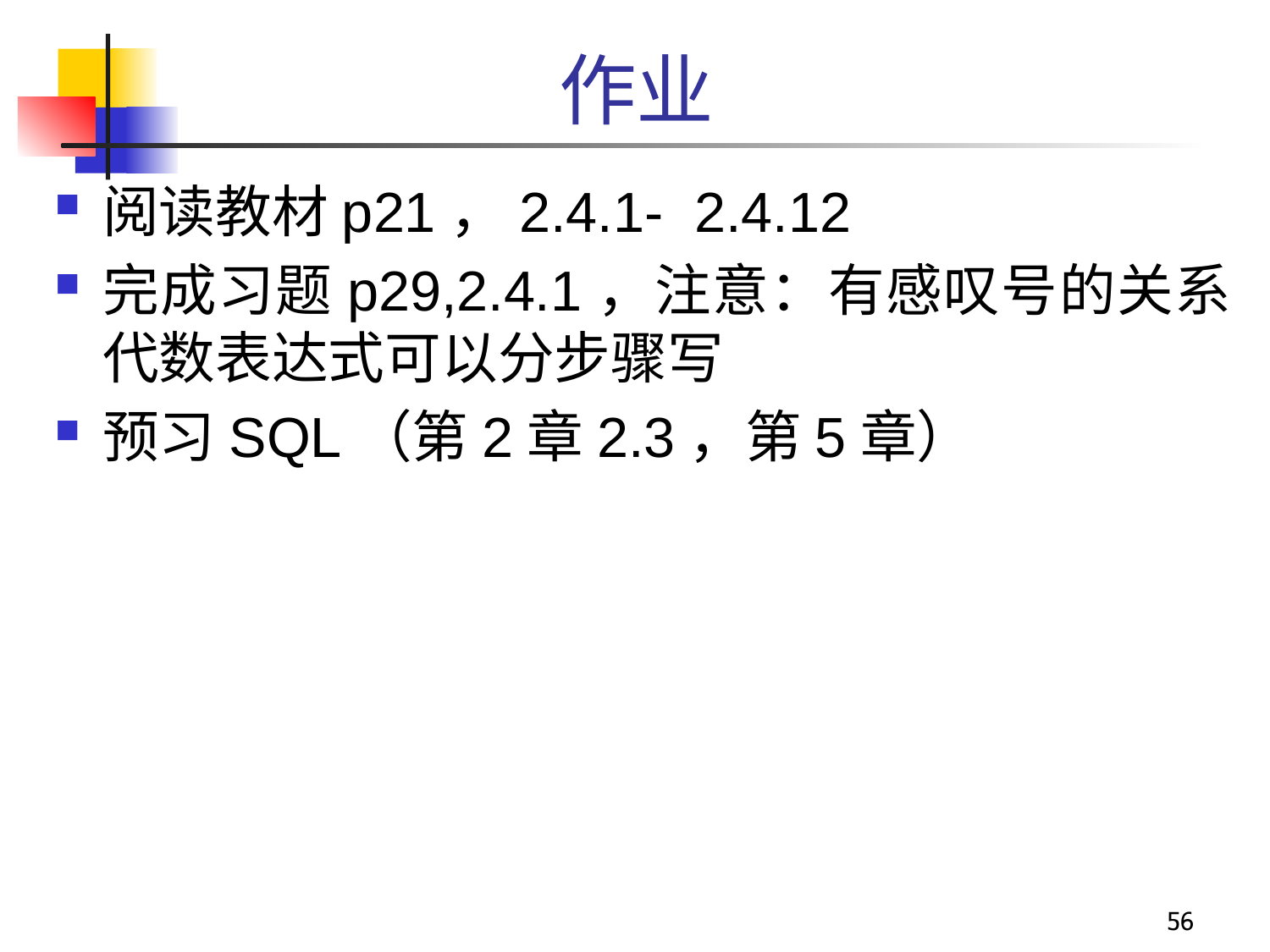

# 作业
阅读教材p21，2.4.1-  2.4.12
完成习题p29,2.4.1，注意：有感叹号的关系代数表达式可以分步骤写
预习SQL（第2章2.3，第5章）
56